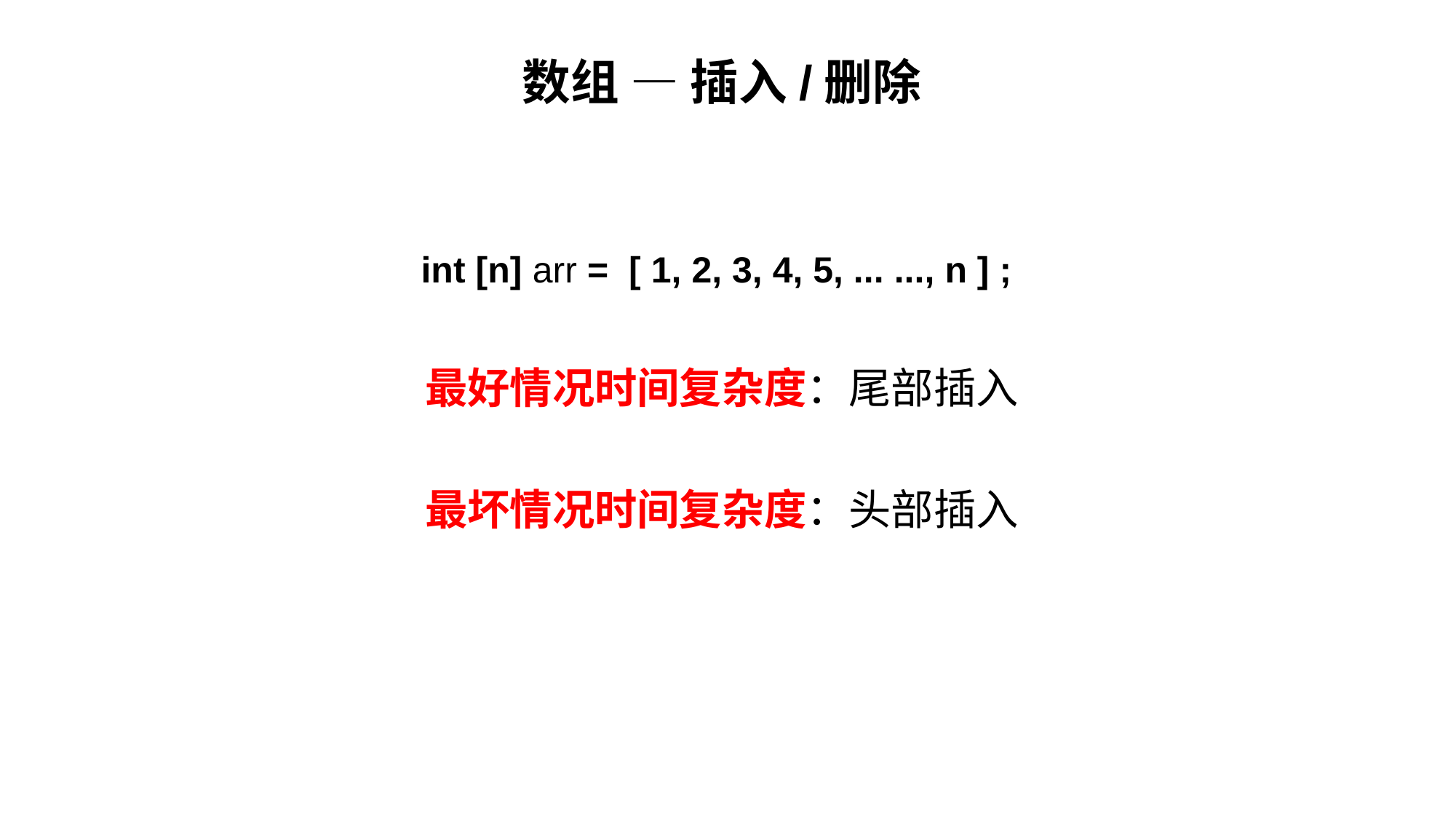

数组 — 插入/删除

int [n] arr =  [ 1, 2, 3, 4, 5, ... ..., n ] ;

最好情况时间复杂度：尾部插入

最坏情况时间复杂度：头部插入